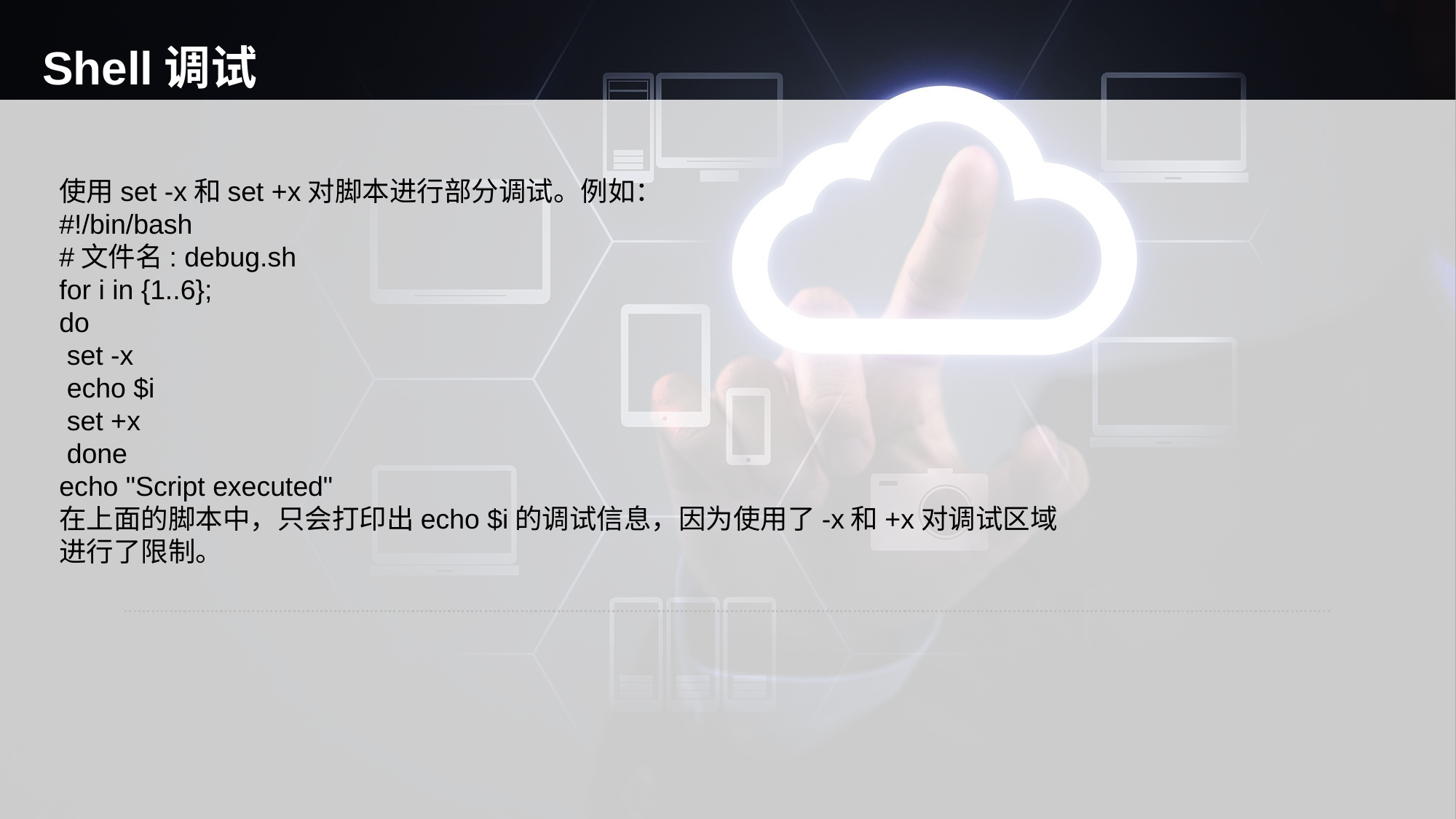

# Shell调试
使用set -x和set +x对脚本进行部分调试。例如：
#!/bin/bash
#文件名: debug.sh
for i in {1..6};
do
 set -x
 echo $i
 set +x
 done
echo "Script executed"
在上面的脚本中，只会打印出echo $i的调试信息，因为使用了-x和+x对调试区域
进行了限制。